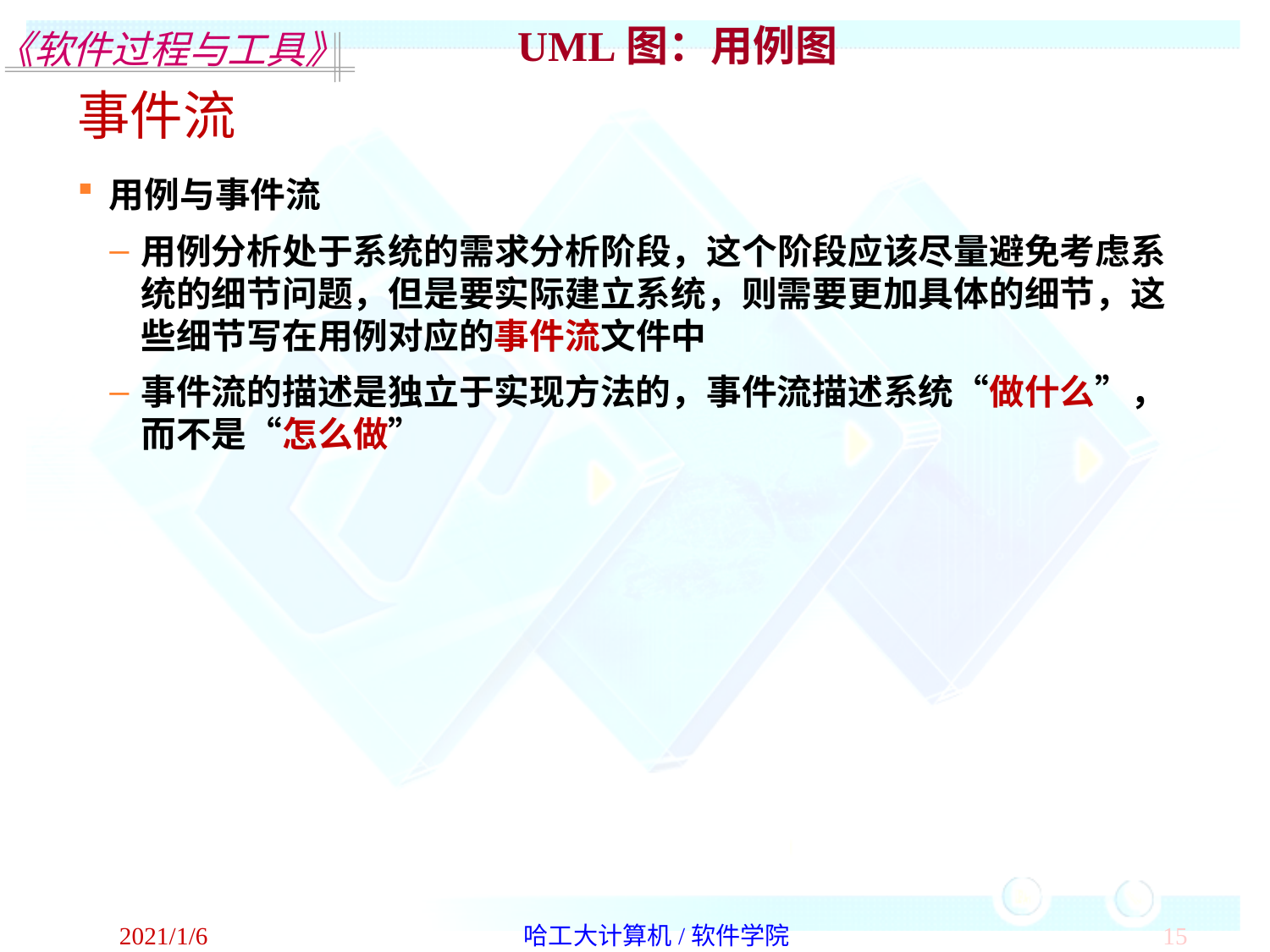

UML图：用例图
事件流
用例与事件流
用例分析处于系统的需求分析阶段，这个阶段应该尽量避免考虑系统的细节问题，但是要实际建立系统，则需要更加具体的细节，这些细节写在用例对应的事件流文件中
事件流的描述是独立于实现方法的，事件流描述系统“做什么”，而不是“怎么做”